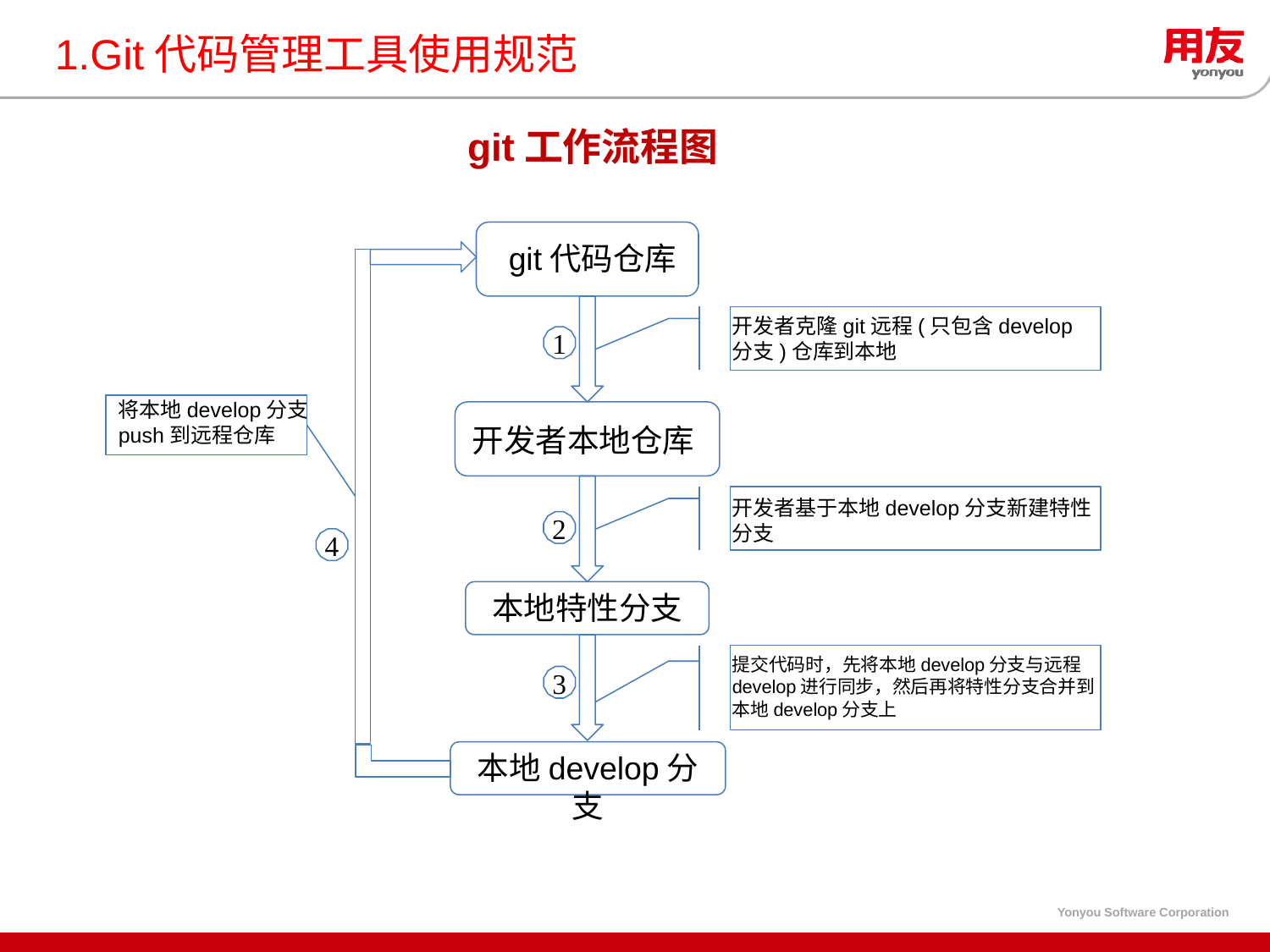

# 1.Git代码管理工具使用规范
git工作流程图

git代码仓库

开发者克隆git远程(只包含develop分支)仓库到本地

1

将本地develop分支
push到远程仓库

开发者本地仓库

开发者基于本地develop分支新建特性分支
2

4

本地特性分支

提交代码时，先将本地develop分支与远程develop进行同步，然后再将特性分支合并到本地develop分支上
3

本地develop分支